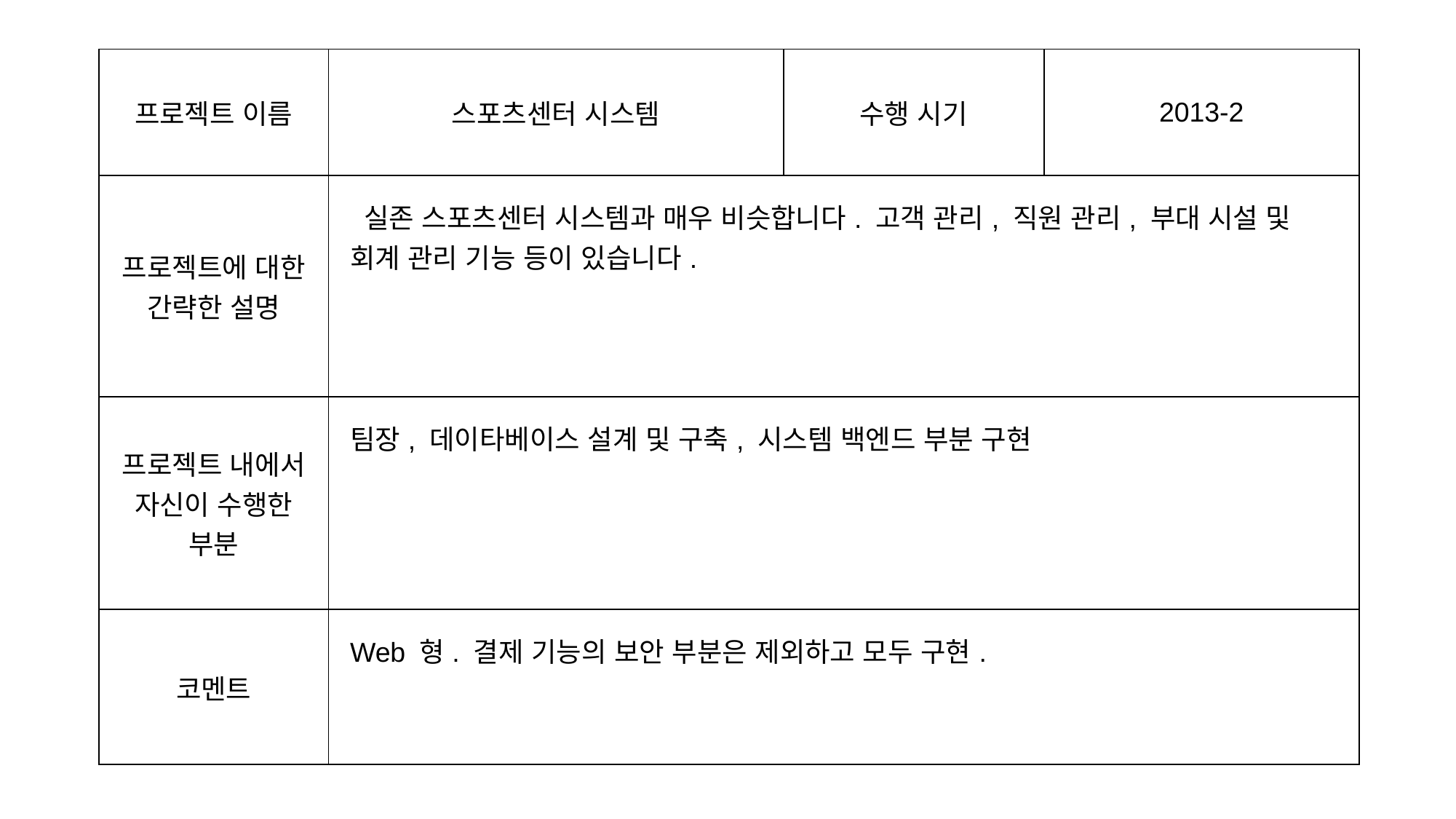

| 프로젝트 이름 | 스포츠센터 시스템 | 수행 시기 | 2013-2 |
| --- | --- | --- | --- |
| 프로젝트에 대한 간략한 설명 | 실존 스포츠센터 시스템과 매우 비슷합니다. 고객 관리, 직원 관리, 부대 시설 및 회계 관리 기능 등이 있습니다. |  |  |
| 프로젝트 내에서 자신이 수행한 부분 | 팀장, 데이타베이스 설계 및 구축, 시스템 백엔드 부분 구현 |  |  |
| 코멘트 | Web 형. 결제 기능의 보안 부분은 제외하고 모두 구현. |  |  |